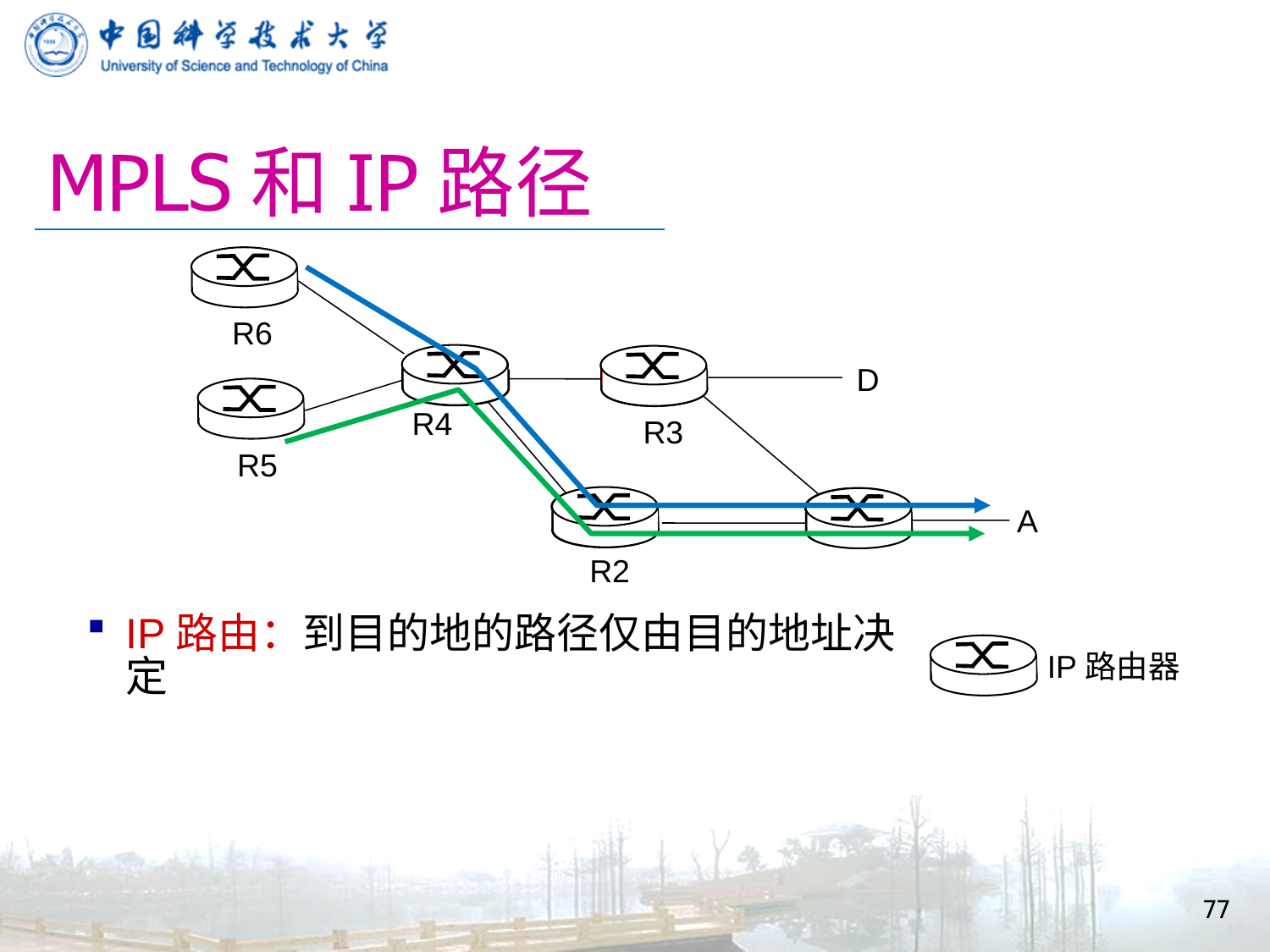

# MPLS和IP路径

R6

D

R4

R3
R5

A

R2
IP路由：到目的地的路径仅由目的地址决定

IP路由器
77